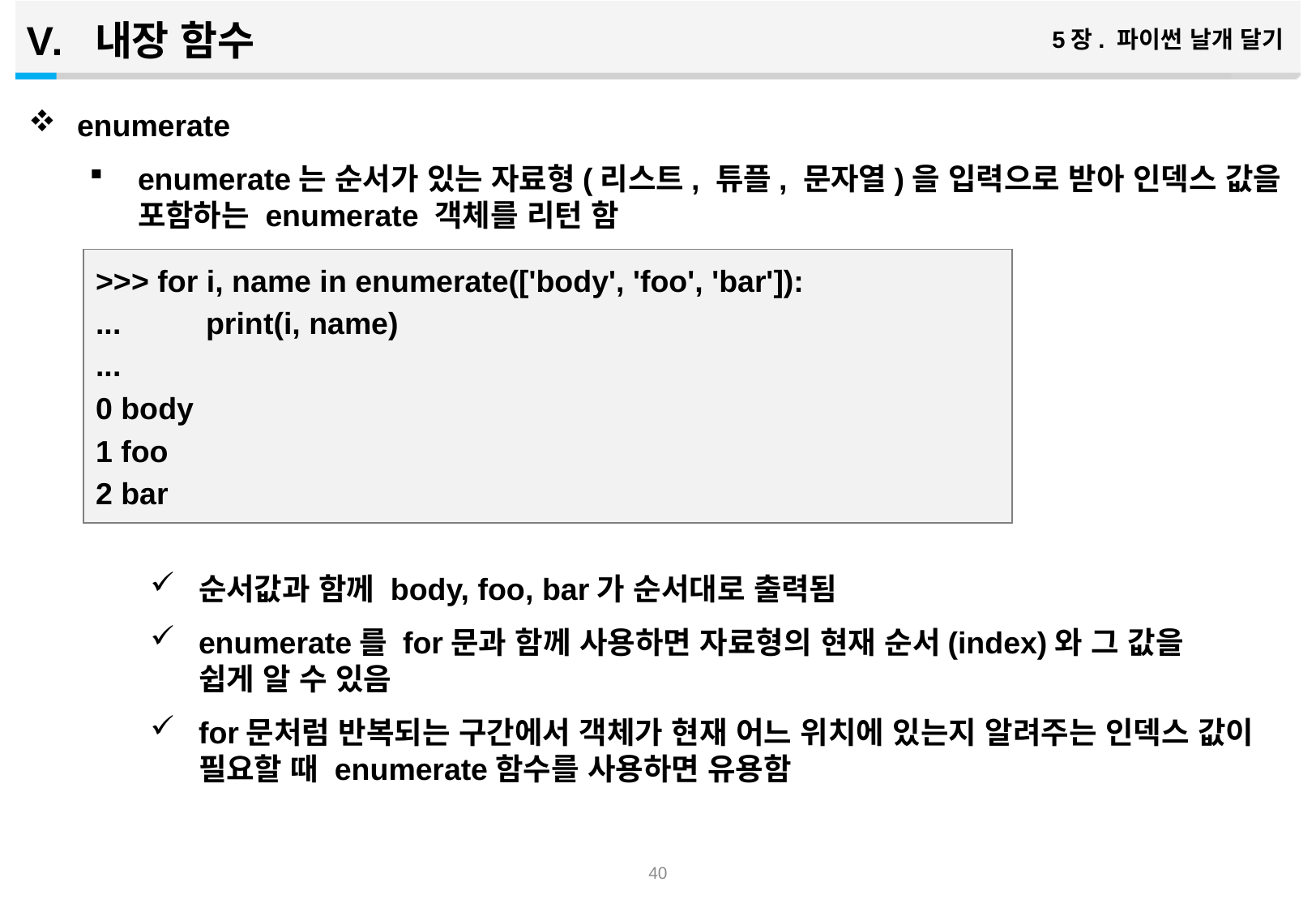

내장 함수
5장. 파이썬 날개 달기
enumerate
enumerate는 순서가 있는 자료형(리스트, 튜플, 문자열)을 입력으로 받아 인덱스 값을 포함하는 enumerate 객체를 리턴 함

순서값과 함께 body, foo, bar가 순서대로 출력됨
enumerate를 for문과 함께 사용하면 자료형의 현재 순서(index)와 그 값을      쉽게 알 수 있음
for문처럼 반복되는 구간에서 객체가 현재 어느 위치에 있는지 알려주는 인덱스 값이 필요할 때 enumerate함수를 사용하면 유용함
>>> for i, name in enumerate(['body', 'foo', 'bar']):
...          print(i, name)
...
0 body
1 foo
2 bar
40